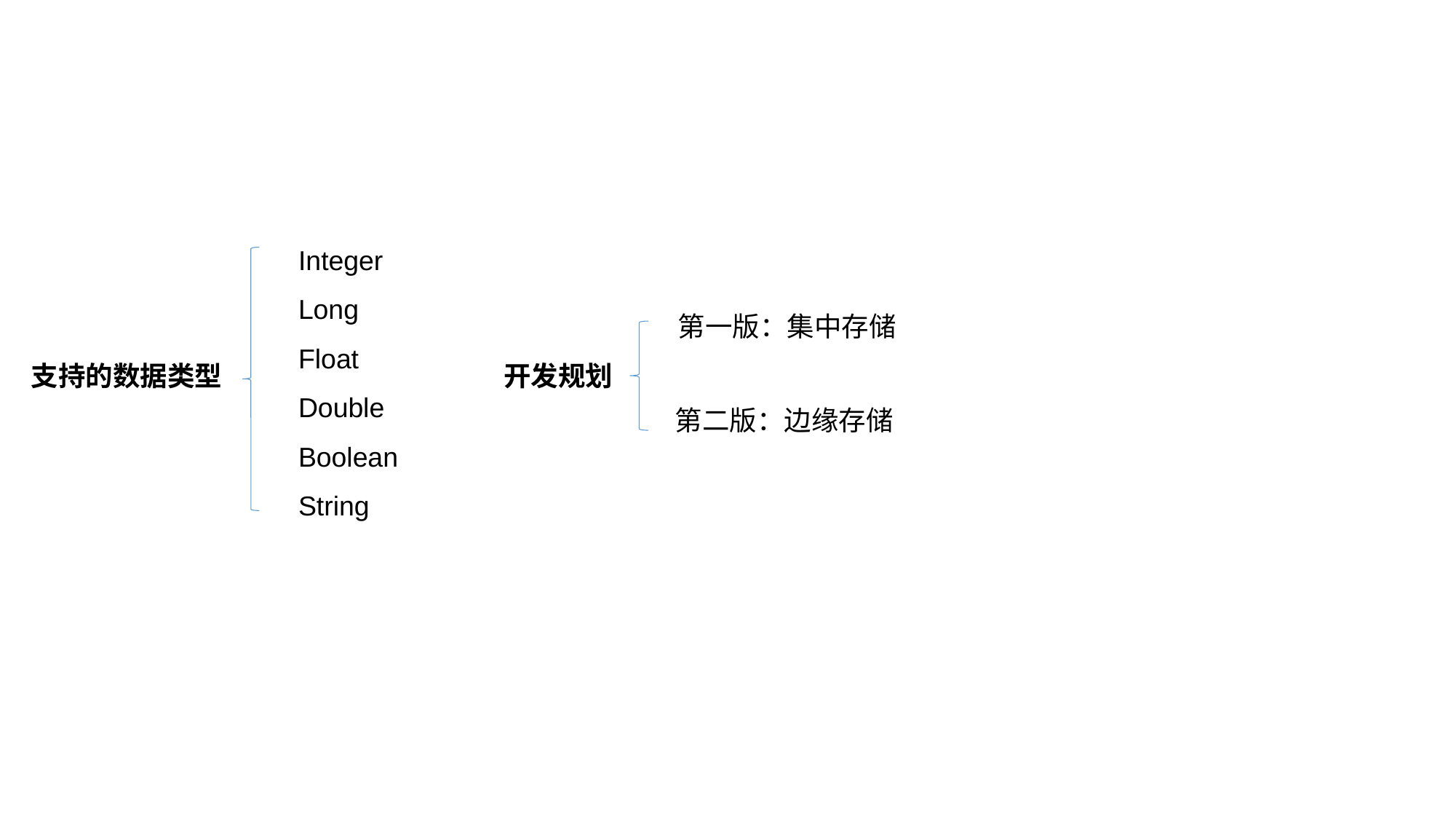

Integer
Long
Float
Double
Boolean
String

支持的数据类型
第一版：集中存储

开发规划
第二版：边缘存储